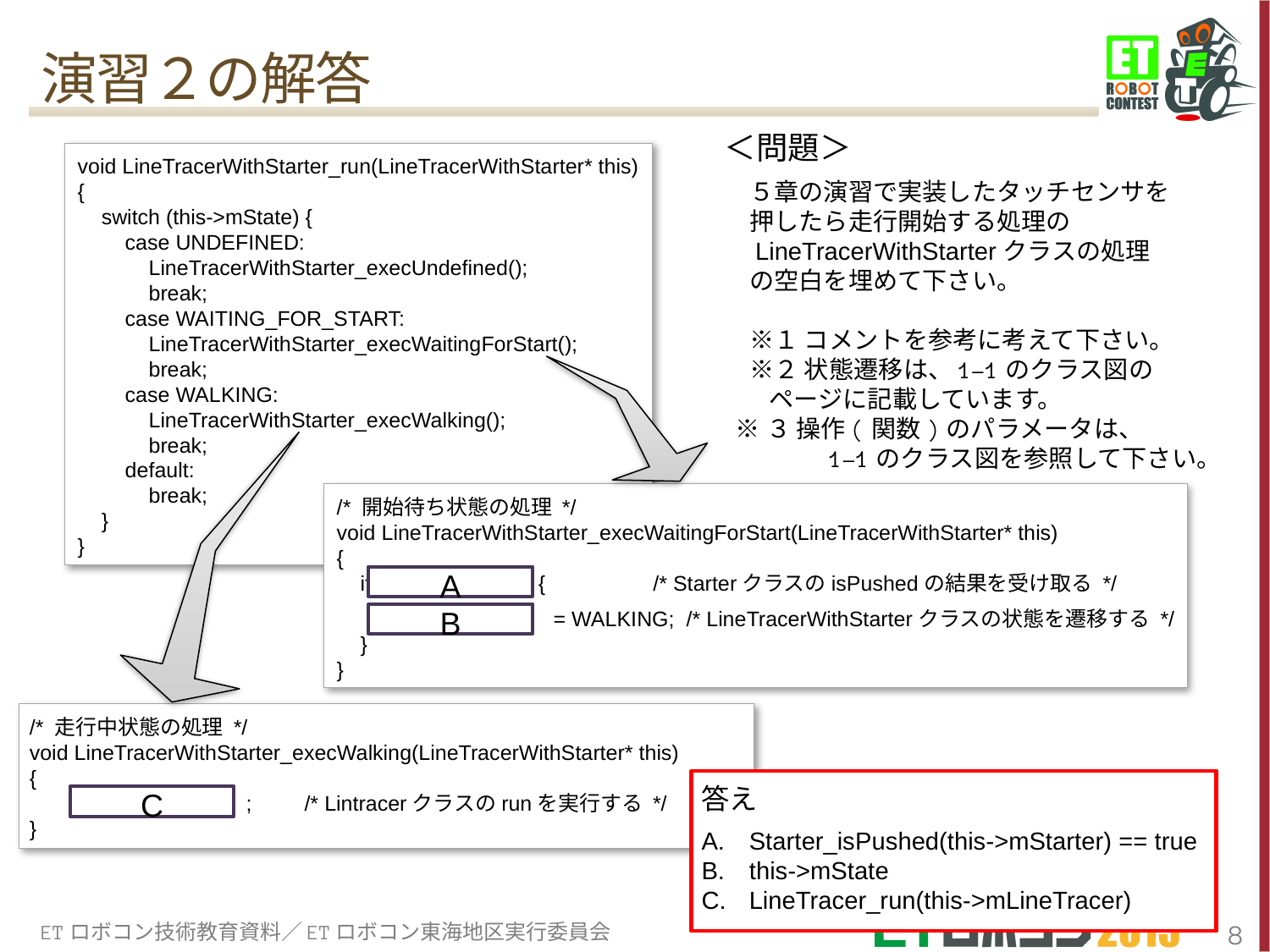

# 演習２の解答
＜問題＞
　５章の演習で実装したタッチセンサを
　押したら走行開始する処理の
　LineTracerWithStarterクラスの処理
　の空白を埋めて下さい。

　※１ コメントを参考に考えて下さい。
　※２ 状態遷移は、1-1のクラス図の
       ページに記載しています。
  ※３ 操作(関数)のパラメータは、
　　　　1-1のクラス図を参照して下さい。

void LineTracerWithStarter_run(LineTracerWithStarter* this)
{
    switch (this->mState) {
        case UNDEFINED:
            LineTracerWithStarter_execUndefined();
            break;
        case WAITING_FOR_START:
            LineTracerWithStarter_execWaitingForStart();
            break;
        case WALKING:
            LineTracerWithStarter_execWalking();
            break;
        default:
            break;
    }
}

/* 開始待ち状態の処理 */
void LineTracerWithStarter_execWaitingForStart(LineTracerWithStarter* this)
{
    if (                        ) {            　 /* StarterクラスのisPushedの結果を受け取る */
        　　　　　　　　= WALKING;  /* LineTracerWithStarterクラスの状態を遷移する */
    }
}
A
B
/* 走行中状態の処理 */
void LineTracerWithStarter_execWalking(LineTracerWithStarter* this)
{
　　　　　　　　　　;　　/* Lintracerクラスのrunを実行する */
}
C
答え
Starter_isPushed(this->mStarter) == true
this->mState
LineTracer_run(this->mLineTracer)
ETロボコン技術教育資料／ETロボコン東海地区実行委員会
8